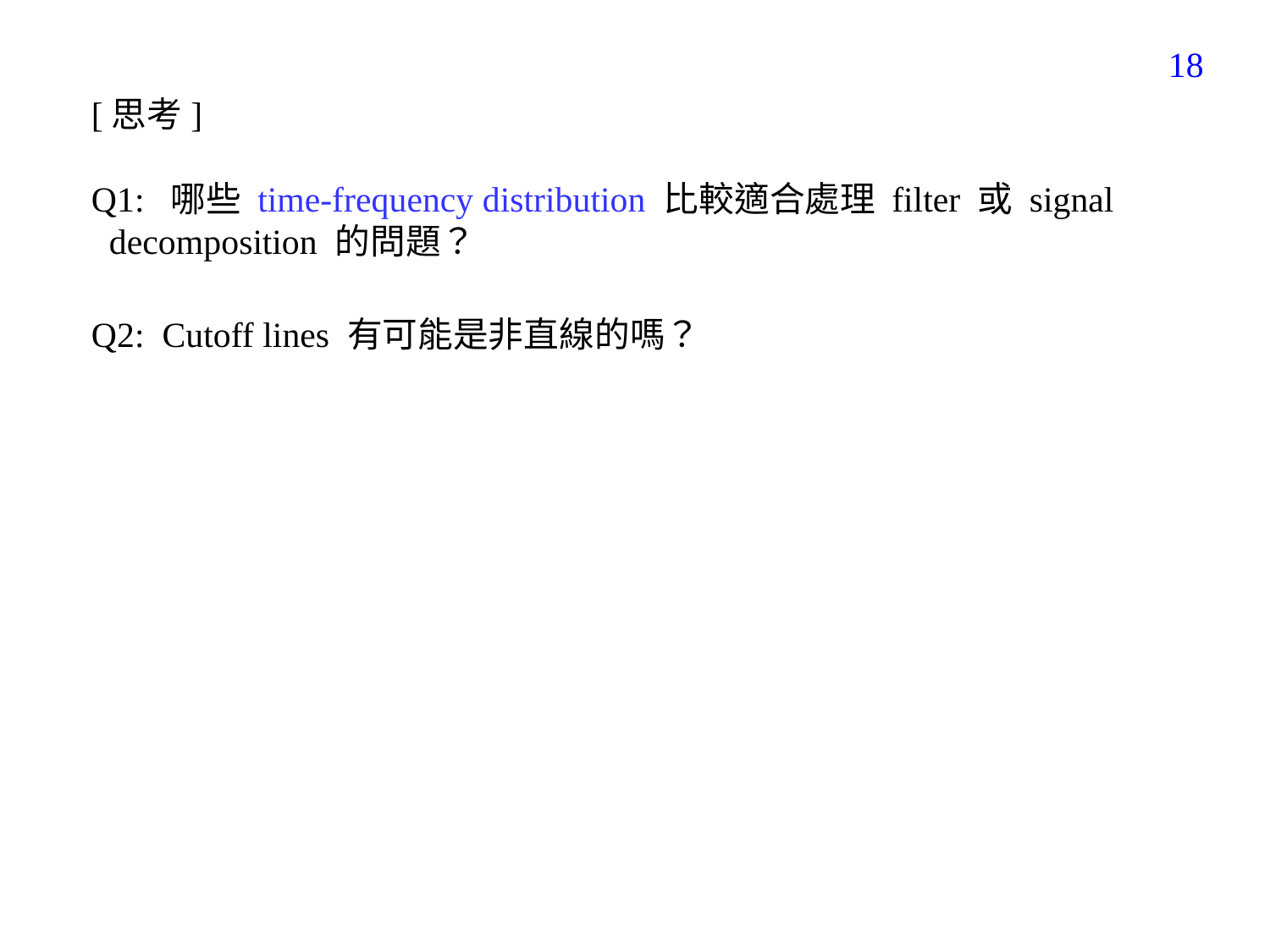

18
[思考]

Q1:  哪些 time-frequency distribution 比較適合處理 filter 或 signal             decomposition 的問題？
Q2:  Cutoff lines 有可能是非直線的嗎？